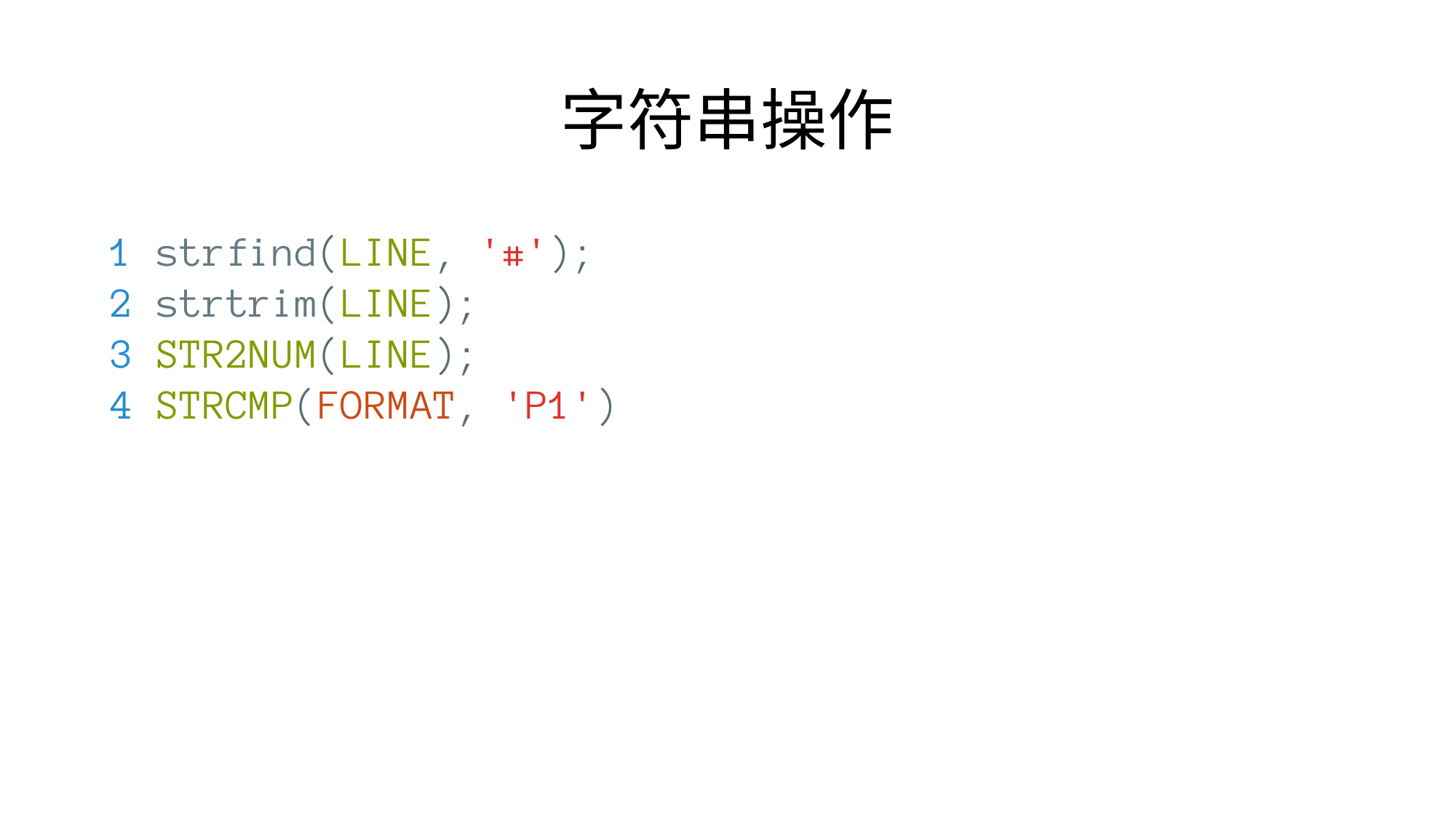

# 字符串操作
1 strfind(LINE, '#');
2 strtrim(LINE);
3 STR2NUM(LINE);
4 STRCMP(FORMAT, 'P1')